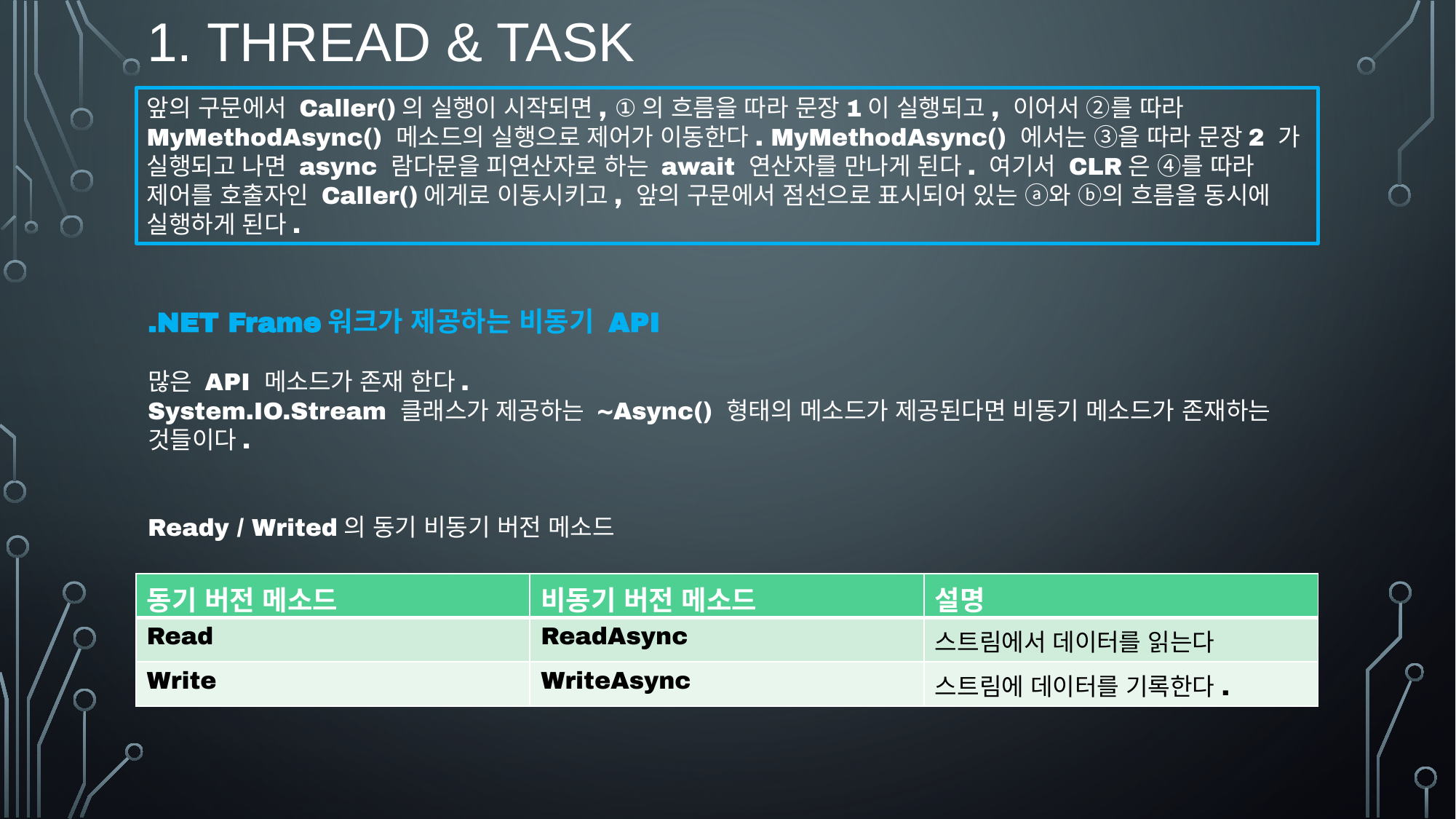

# 1. Thread & task
앞의 구문에서 Caller()의 실행이 시작되면, ①의 흐름을 따라 문장1이 실행되고, 이어서 ②를 따라 MyMethodAsync() 메소드의 실행으로 제어가 이동한다. MyMethodAsync() 에서는 ③을 따라 문장2 가 실행되고 나면 async 람다문을 피연산자로 하는 await 연산자를 만나게 된다. 여기서 CLR은 ④를 따라 제어를 호출자인 Caller()에게로 이동시키고, 앞의 구문에서 점선으로 표시되어 있는 ⓐ와 ⓑ의 흐름을 동시에 실행하게 된다.
.NET Frame워크가 제공하는 비동기 API

많은 API 메소드가 존재 한다.
System.IO.Stream 클래스가 제공하는 ~Async() 형태의 메소드가 제공된다면 비동기 메소드가 존재하는 것들이다.

Ready / Writed의 동기 비동기 버전 메소드
| 동기 버전 메소드 | 비동기 버전 메소드 | 설명 |
| --- | --- | --- |
| Read | ReadAsync | 스트림에서 데이터를 읽는다 |
| Write | WriteAsync | 스트림에 데이터를 기록한다. |